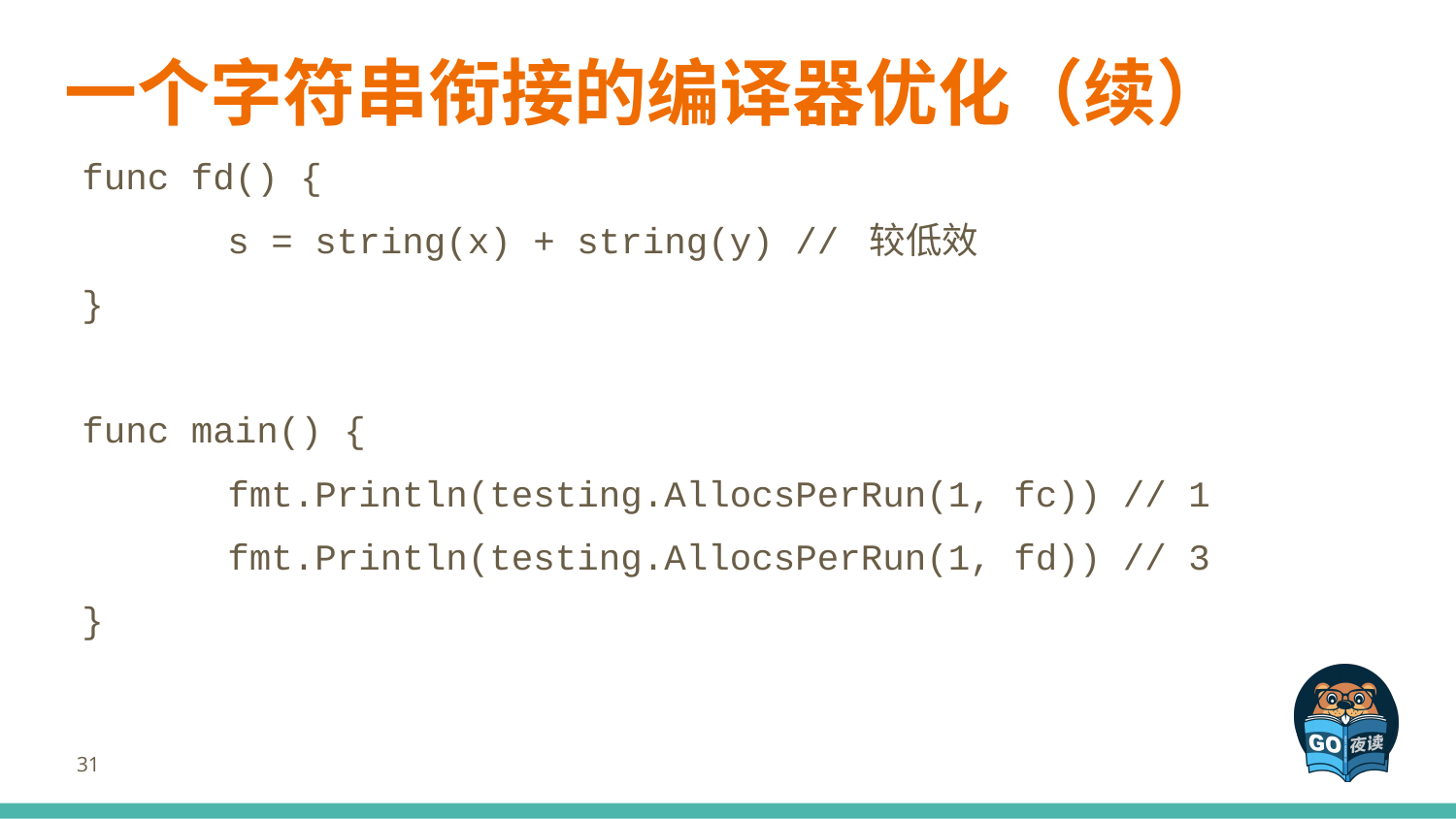

# 一个字符串衔接的编译器优化（续）
func fd() {
 	s = string(x) + string(y) // 较低效
}

func main() {
 	fmt.Println(testing.AllocsPerRun(1, fc)) // 1
 	fmt.Println(testing.AllocsPerRun(1, fd)) // 3
}
31